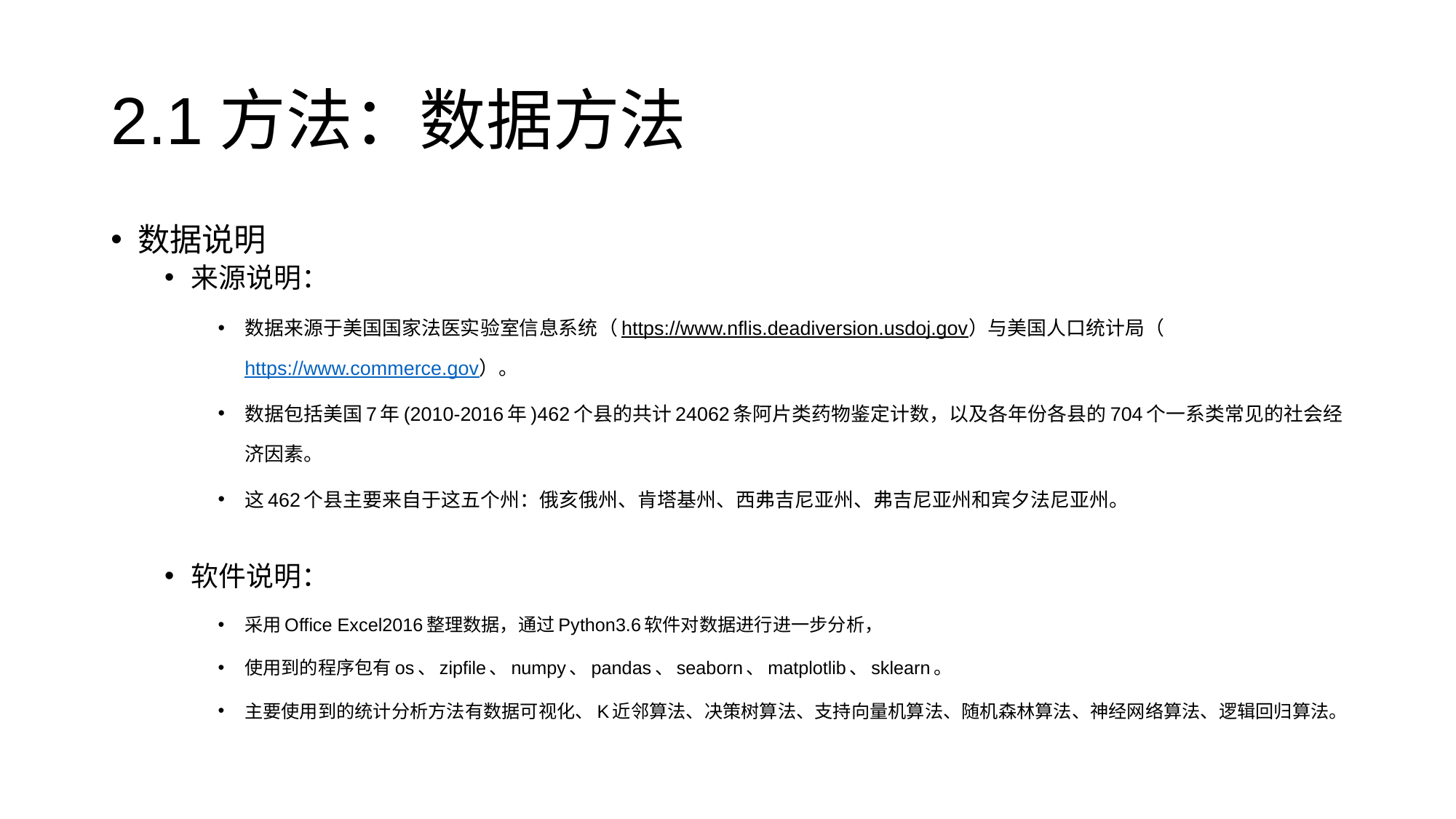

# 2.1方法：数据方法
数据说明
来源说明：
数据来源于美国国家法医实验室信息系统（https://www.nflis.deadiversion.usdoj.gov）与美国人口统计局（https://www.commerce.gov）。
数据包括美国7年(2010-2016年)462个县的共计24062条阿片类药物鉴定计数，以及各年份各县的704个一系类常见的社会经济因素。
这462个县主要来自于这五个州：俄亥俄州、肯塔基州、西弗吉尼亚州、弗吉尼亚州和宾夕法尼亚州。

软件说明：
采用Office Excel2016整理数据，通过Python3.6软件对数据进行进一步分析，
使用到的程序包有os、zipfile、numpy、pandas、seaborn、matplotlib、sklearn。
主要使用到的统计分析方法有数据可视化、K近邻算法、决策树算法、支持向量机算法、随机森林算法、神经网络算法、逻辑回归算法。